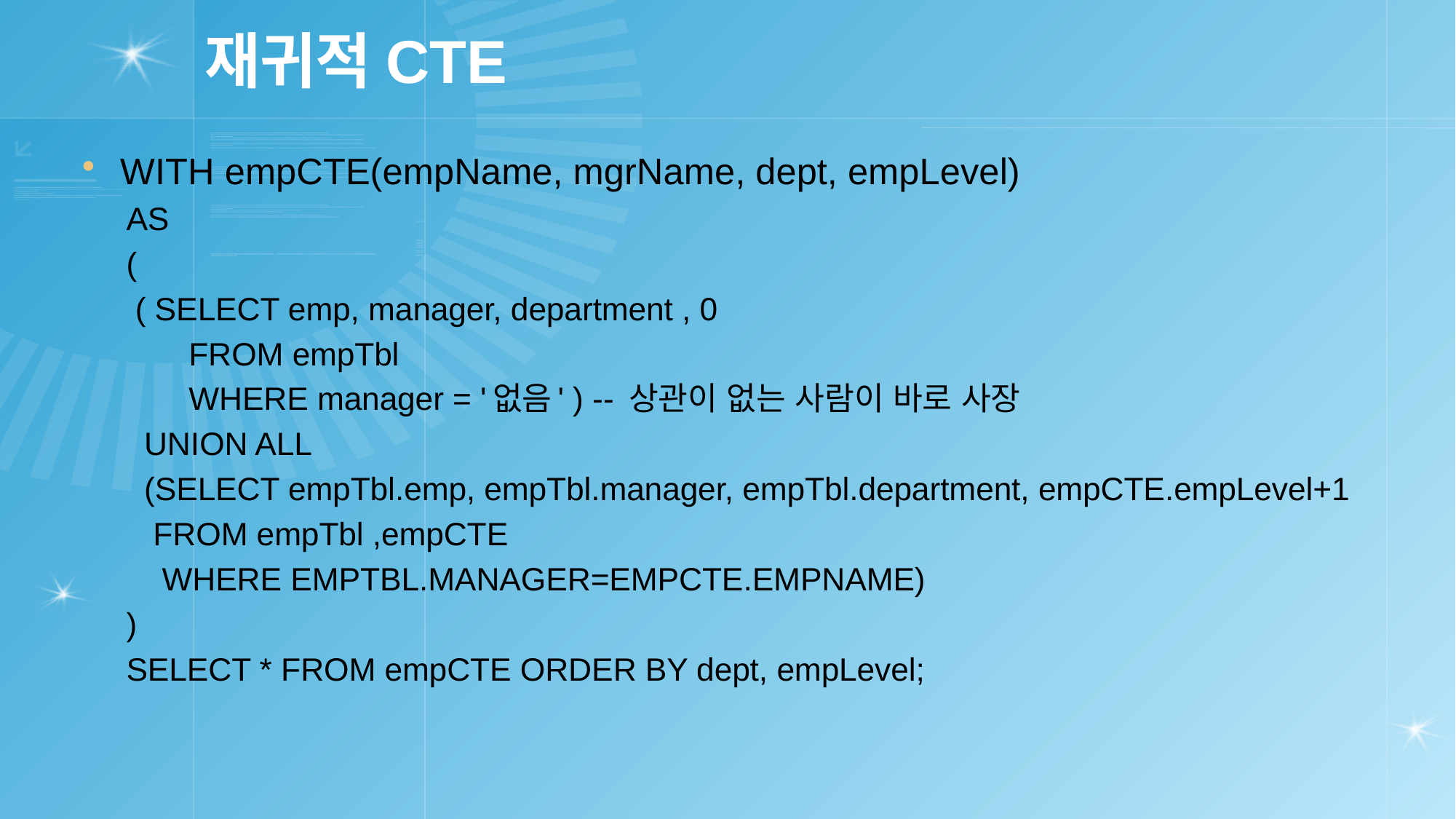

# 재귀적CTE
WITH empCTE(empName, mgrName, dept, empLevel)
AS
(
 ( SELECT emp, manager, department , 0
       FROM empTbl
       WHERE manager = '없음' ) -- 상관이 없는 사람이 바로 사장
  UNION ALL
  (SELECT empTbl.emp, empTbl.manager, empTbl.department, empCTE.empLevel+1
   FROM empTbl ,empCTE
    WHERE EMPTBL.MANAGER=EMPCTE.EMPNAME)
)
SELECT * FROM empCTE ORDER BY dept, empLevel;